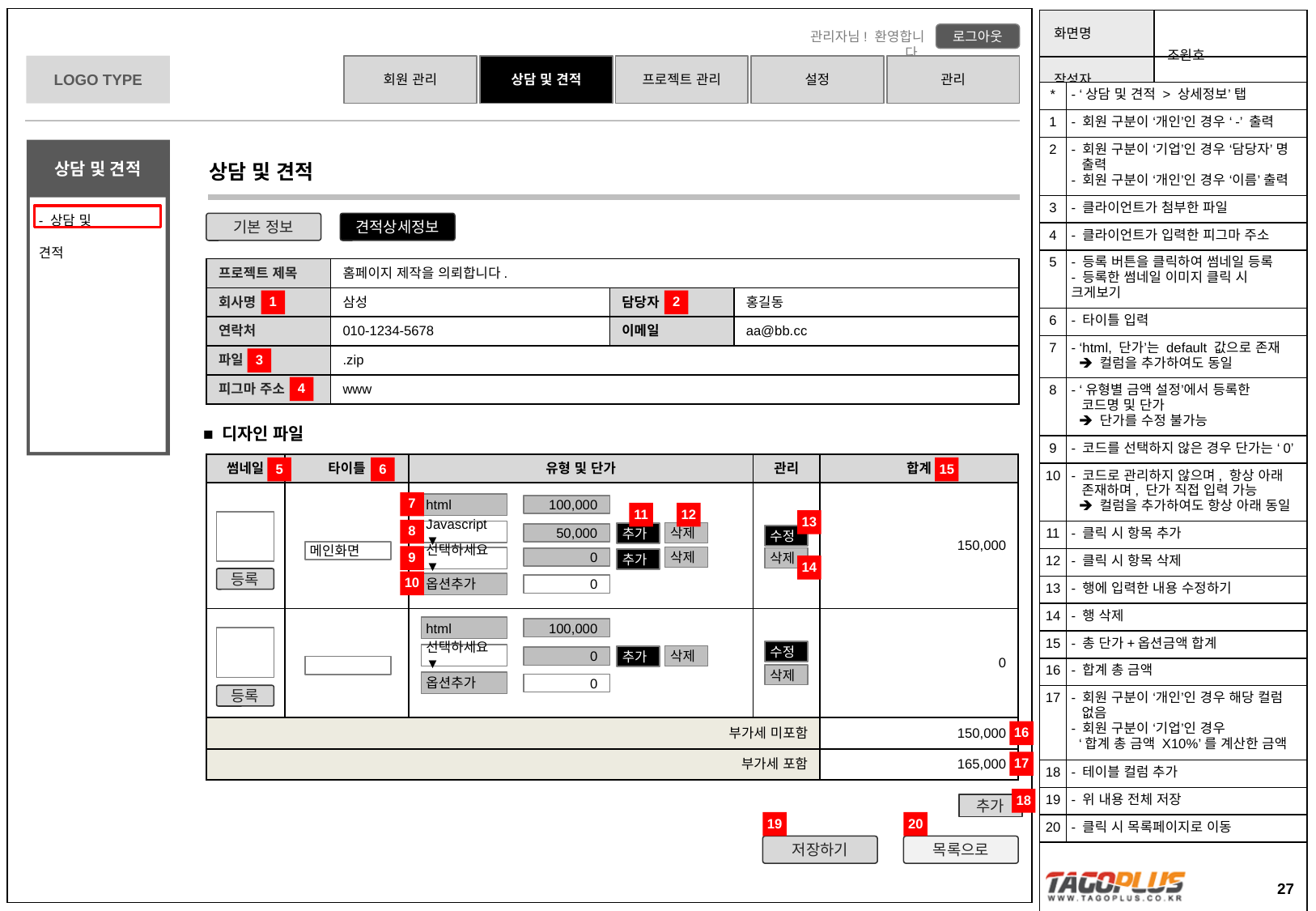

| \* | - ‘상담 및 견적 > 상세정보’ 탭 |
| --- | --- |
| 1 | - 회원 구분이 ‘개인’인 경우 ‘-’ 출력 |
| 2 | - 회원 구분이 ‘기업’인 경우 ‘담당자’ 명 출력 - 회원 구분이 ‘개인’인 경우 ‘이름’ 출력 |
| 3 | - 클라이언트가 첨부한 파일 |
| 4 | - 클라이언트가 입력한 피그마 주소 |
| 5 | - 등록 버튼을 클릭하여 썸네일 등록 - 등록한 썸네일 이미지 클릭 시 크게보기 |
| 6 | - 타이틀 입력 |
| 7 | - ‘html, 단가’는 default 값으로 존재 🡺 컬럼을 추가하여도 동일 |
| 8 | - ‘유형별 금액 설정’에서 등록한 코드명 및 단가 🡺 단가를 수정 불가능 |
| 9 | - 코드를 선택하지 않은 경우 단가는 ‘0’ |
| 10 | - 코드로 관리하지 않으며, 항상 아래 존재하며, 단가 직접 입력 가능 🡺 컬럼을 추가하여도 항상 아래 동일 |
| 11 | - 클릭 시 항목 추가 |
| 12 | - 클릭 시 항목 삭제 |
| 13 | - 행에 입력한 내용 수정하기 |
| 14 | - 행 삭제 |
| 15 | - 총 단가+옵션금액 합계 |
| 16 | - 합계 총 금액 |
| 17 | - 회원 구분이 ‘개인’인 경우 해당 컬럼 없음 - 회원 구분이 ‘기업’인 경우 ‘합계 총 금액 X10%’를 계산한 금액 |
| 18 | - 테이블 컬럼 추가 |
| 19 | - 위 내용 전체 저장 |
| 20 | - 클릭 시 목록페이지로 이동 |
상담 및 견적

기본 정보
견적상세정보
| 프로젝트 제목 | 홈페이지 제작을 의뢰합니다. |  |  |
| --- | --- | --- | --- |
| 회사명 | 삼성 | 담당자 | 홍길동 |
| 연락처 | 010-1234-5678 | 이메일 | aa@bb.cc |
| 파일 | .zip |  |  |
| 피그마 주소 | www |  |  |
1
2
3
4
■ 디자인 파일
| 썸네일 | 타이틀 | 유형 및 단가 | 관리 | 합계 |
| --- | --- | --- | --- | --- |
|  |  |  |  | 150,000 |
|  |  |  |  | 0 |
| 부가세 미포함 |  |  |  | 150,000 |
| 부가세 포함 |  |  |  | 165,000 |
5
6
15
7
html
100,000
11
12
13

8
Javascript ▼
삭제
추가
50,000
수정
메인화면
9
삭제
선택하세요▼
삭제
0
추가
14
등록
10
옵션추가
0
html
100,000

수정
선택하세요▼
삭제
추가
0

삭제
옵션추가
0
등록
16
17
18
추가
19
20
저장하기
목록으로